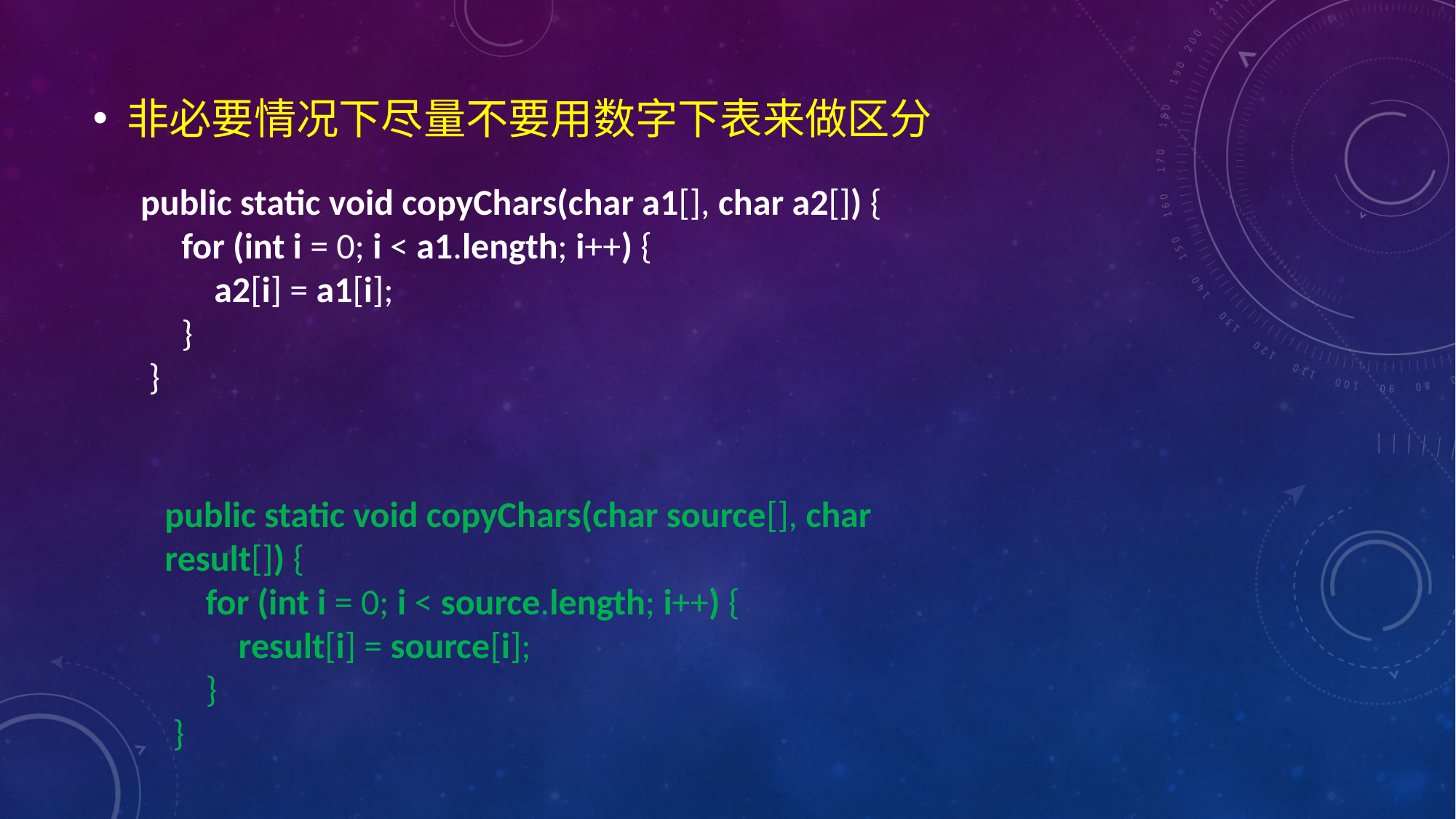

非必要情况下尽量不要用数字下表来做区分
public static void copyChars(char a1[], char a2[]) {
     for (int i = 0; i < a1.length; i++) {
         a2[i] = a1[i];
     }
 }
public static void copyChars(char source[], char result[]) {
     for (int i = 0; i < source.length; i++) {
         result[i] = source[i];
     }
 }